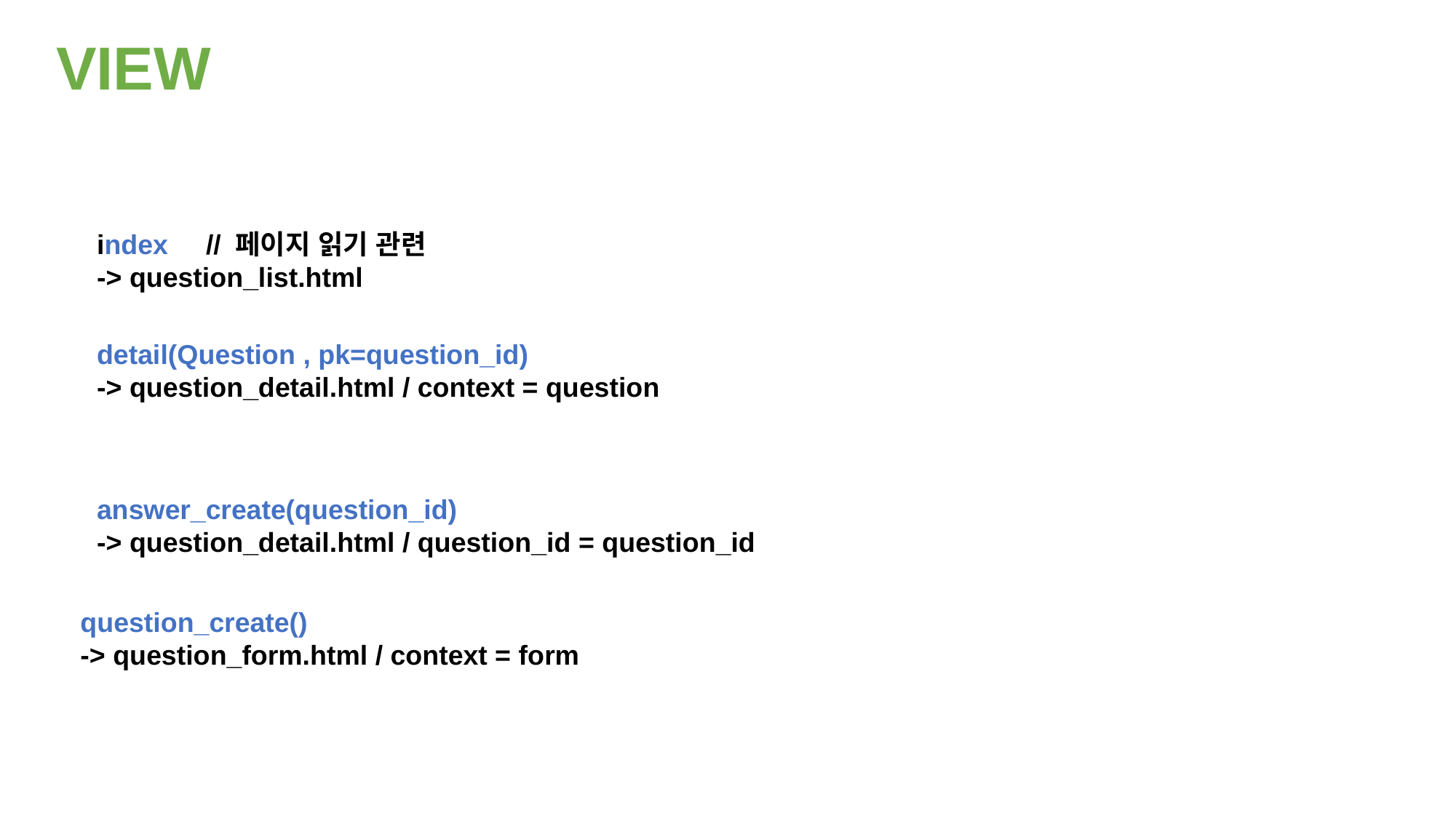

VIEW

index	// 페이지 읽기 관련
-> question_list.html

detail(Question , pk=question_id)
-> question_detail.html / context = question

answer_create(question_id)
-> question_detail.html / question_id = question_id

question_create()
-> question_form.html / context = form